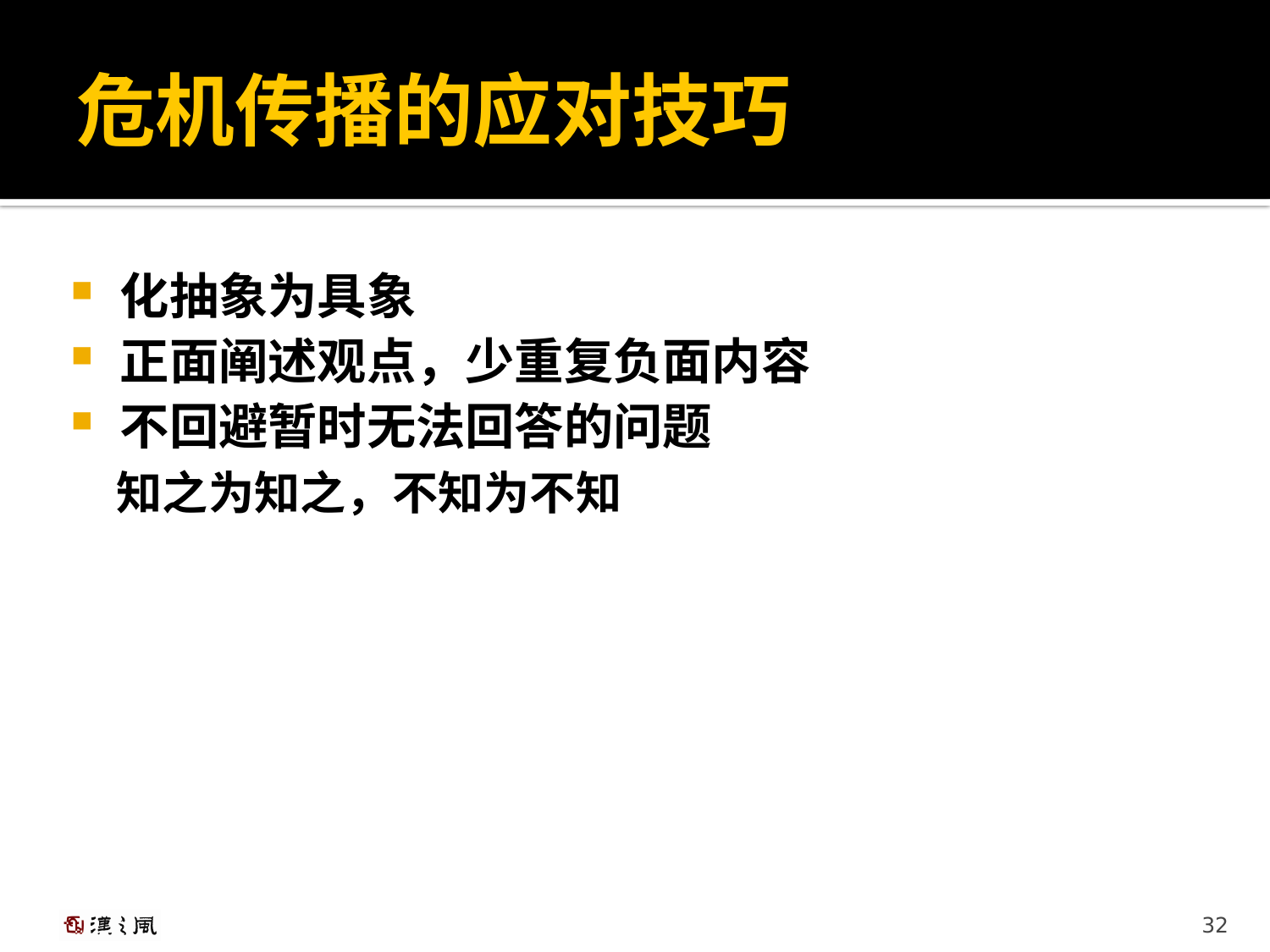

# 危机传播的应对技巧
化抽象为具象
正面阐述观点，少重复负面内容
不回避暂时无法回答的问题
   知之为知之，不知为不知
32